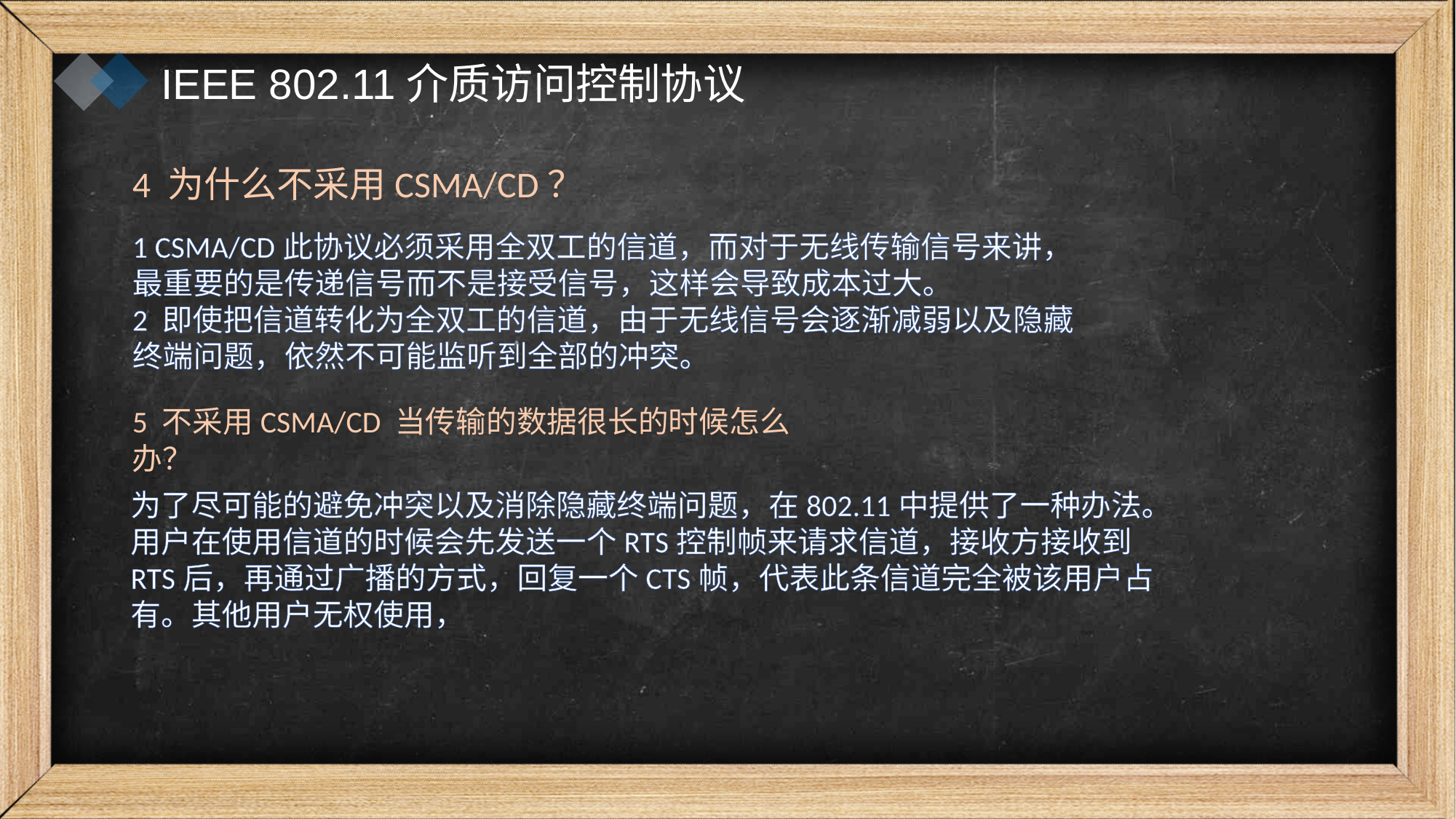

IEEE 802.11介质访问控制协议

4 为什么不采用CSMA/CD？
1 CSMA/CD此协议必须采用全双工的信道，而对于无线传输信号来讲，最重要的是传递信号而不是接受信号，这样会导致成本过大。
2 即使把信道转化为全双工的信道，由于无线信号会逐渐减弱以及隐藏终端问题，依然不可能监听到全部的冲突。
5 不采用CSMA/CD 当传输的数据很长的时候怎么办？
为了尽可能的避免冲突以及消除隐藏终端问题，在802.11中提供了一种办法。用户在使用信道的时候会先发送一个RTS控制帧来请求信道，接收方接收到RTS后，再通过广播的方式，回复一个CTS帧，代表此条信道完全被该用户占有。其他用户无权使用，